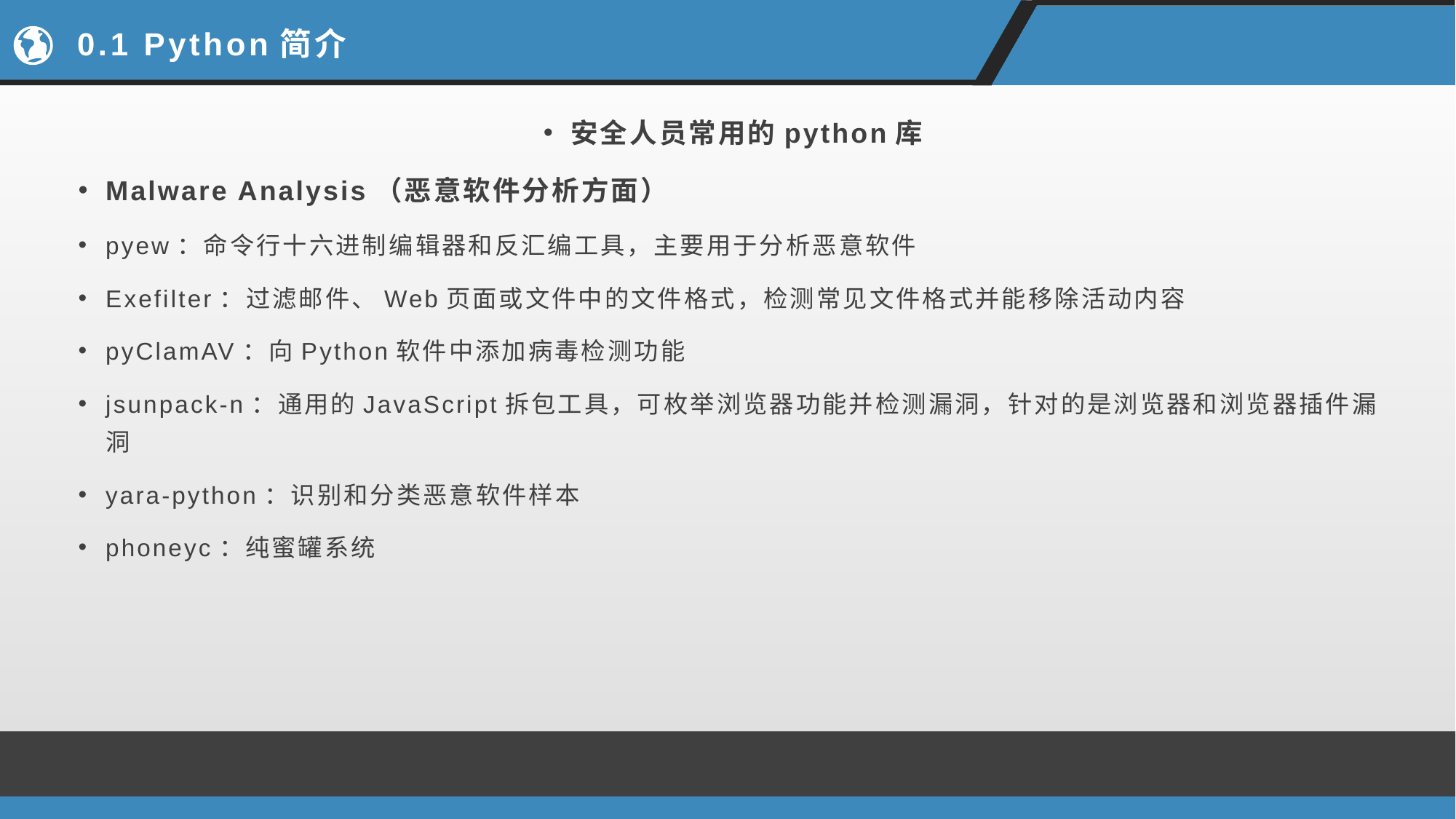

# 0.1 Python简介

安全人员常用的python库
Malware Analysis（恶意软件分析方面）
pyew：命令行十六进制编辑器和反汇编工具，主要用于分析恶意软件
Exefilter：过滤邮件、Web页面或文件中的文件格式，检测常见文件格式并能移除活动内容
pyClamAV：向Python软件中添加病毒检测功能
jsunpack-n：通用的JavaScript拆包工具，可枚举浏览器功能并检测漏洞，针对的是浏览器和浏览器插件漏洞
yara-python：识别和分类恶意软件样本
phoneyc：纯蜜罐系统